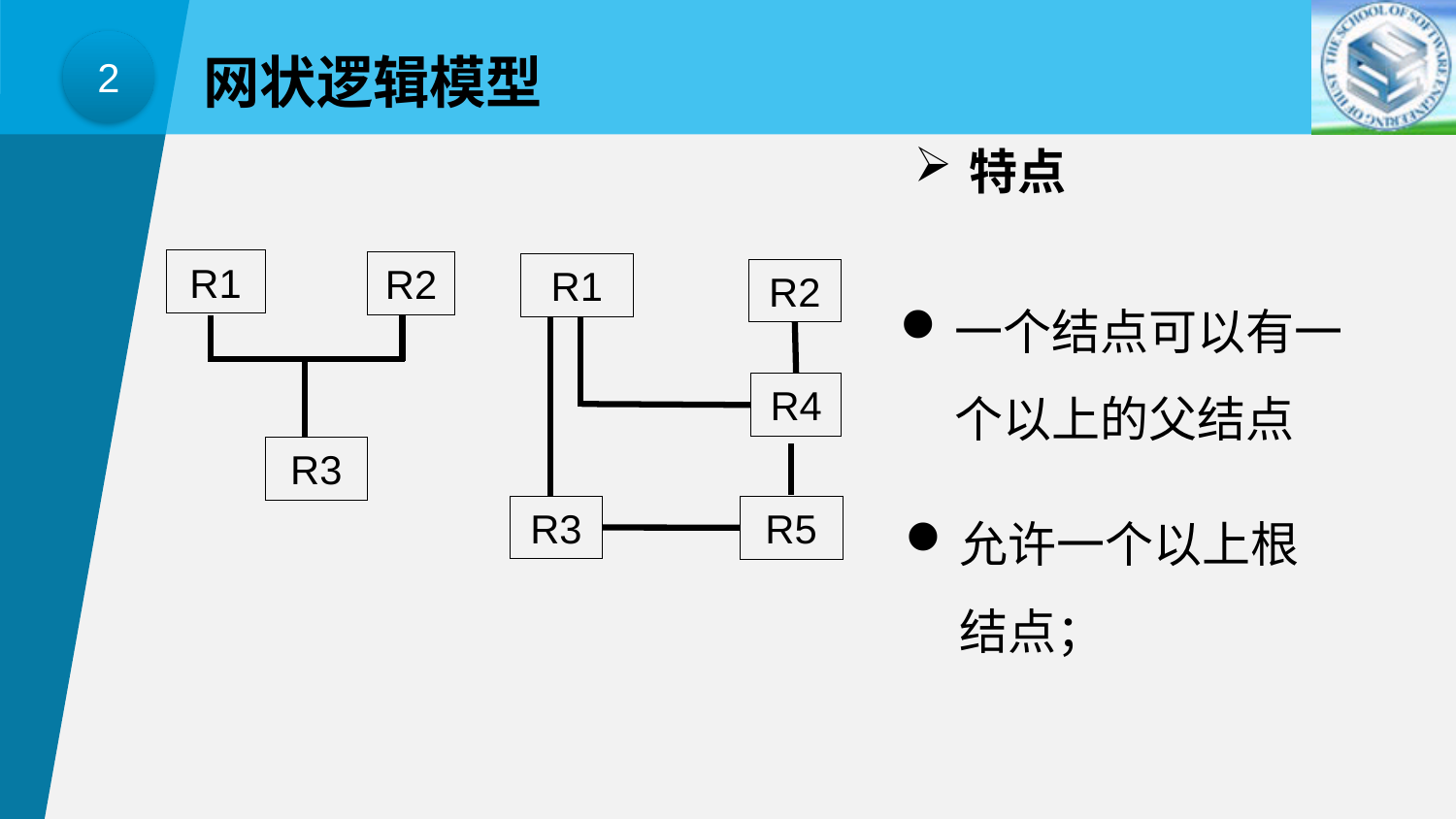

2
网状逻辑模型
特点
R1
R2
R3
R1
R2
R4
R3
R5
一个结点可以有一个以上的父结点
允许一个以上根结点；